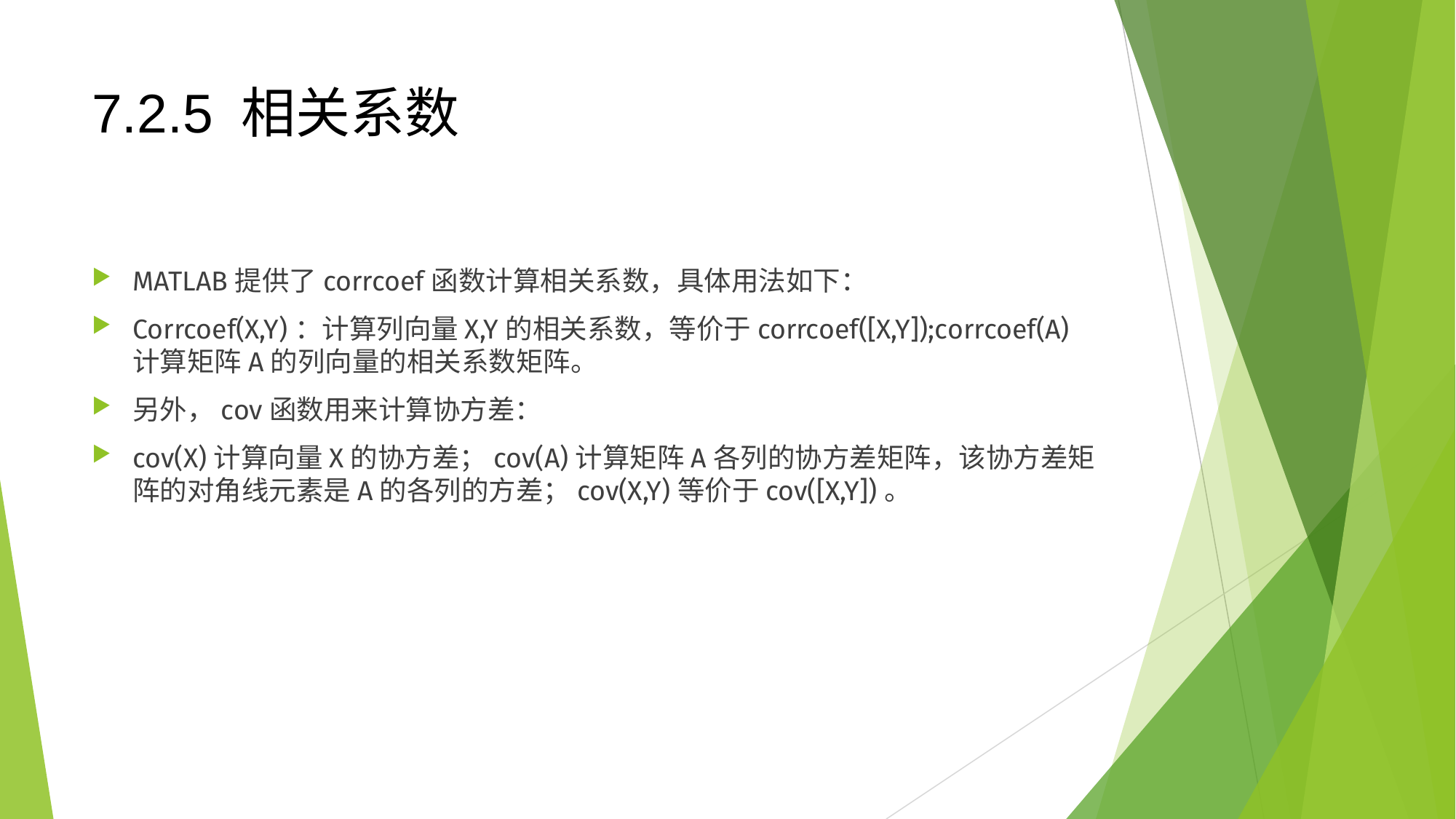

7.2.5 相关系数
MATLAB提供了corrcoef函数计算相关系数，具体用法如下：
Corrcoef(X,Y)：计算列向量X,Y的相关系数，等价于corrcoef([X,Y]);corrcoef(A)计算矩阵A的列向量的相关系数矩阵。
另外，cov函数用来计算协方差：
cov(X)计算向量X的协方差；cov(A)计算矩阵A各列的协方差矩阵，该协方差矩阵的对角线元素是A的各列的方差；cov(X,Y)等价于cov([X,Y])。